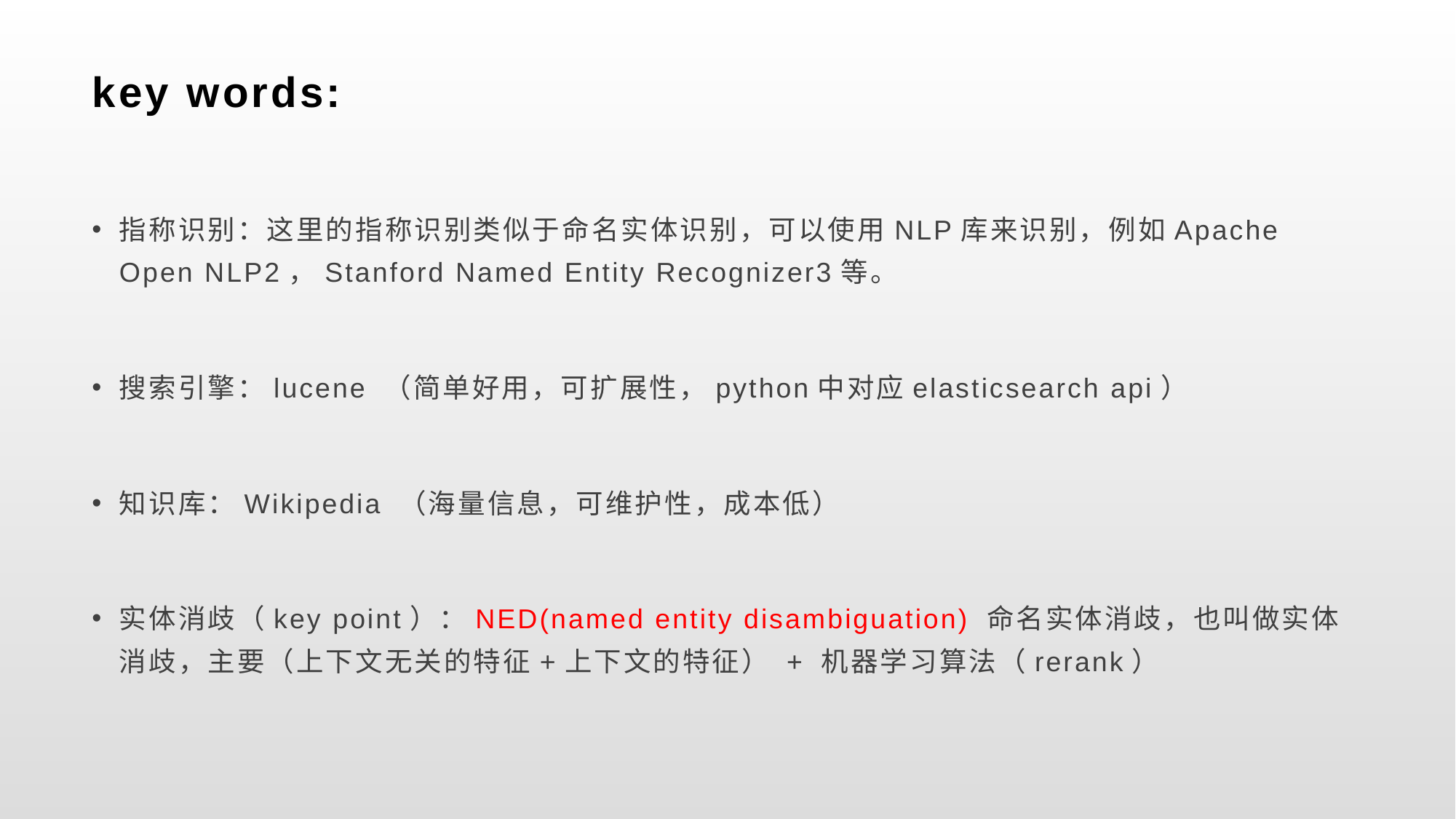

# key words:

指称识别：这里的指称识别类似于命名实体识别，可以使用NLP库来识别，例如Apache Open NLP2，Stanford Named Entity Recognizer3等。

搜索引擎：lucene （简单好用，可扩展性，python中对应elasticsearch api）

知识库：Wikipedia （海量信息，可维护性，成本低）

实体消歧（key point）：NED(named entity disambiguation) 命名实体消歧，也叫做实体消歧，主要（上下文无关的特征+上下文的特征） + 机器学习算法（rerank）